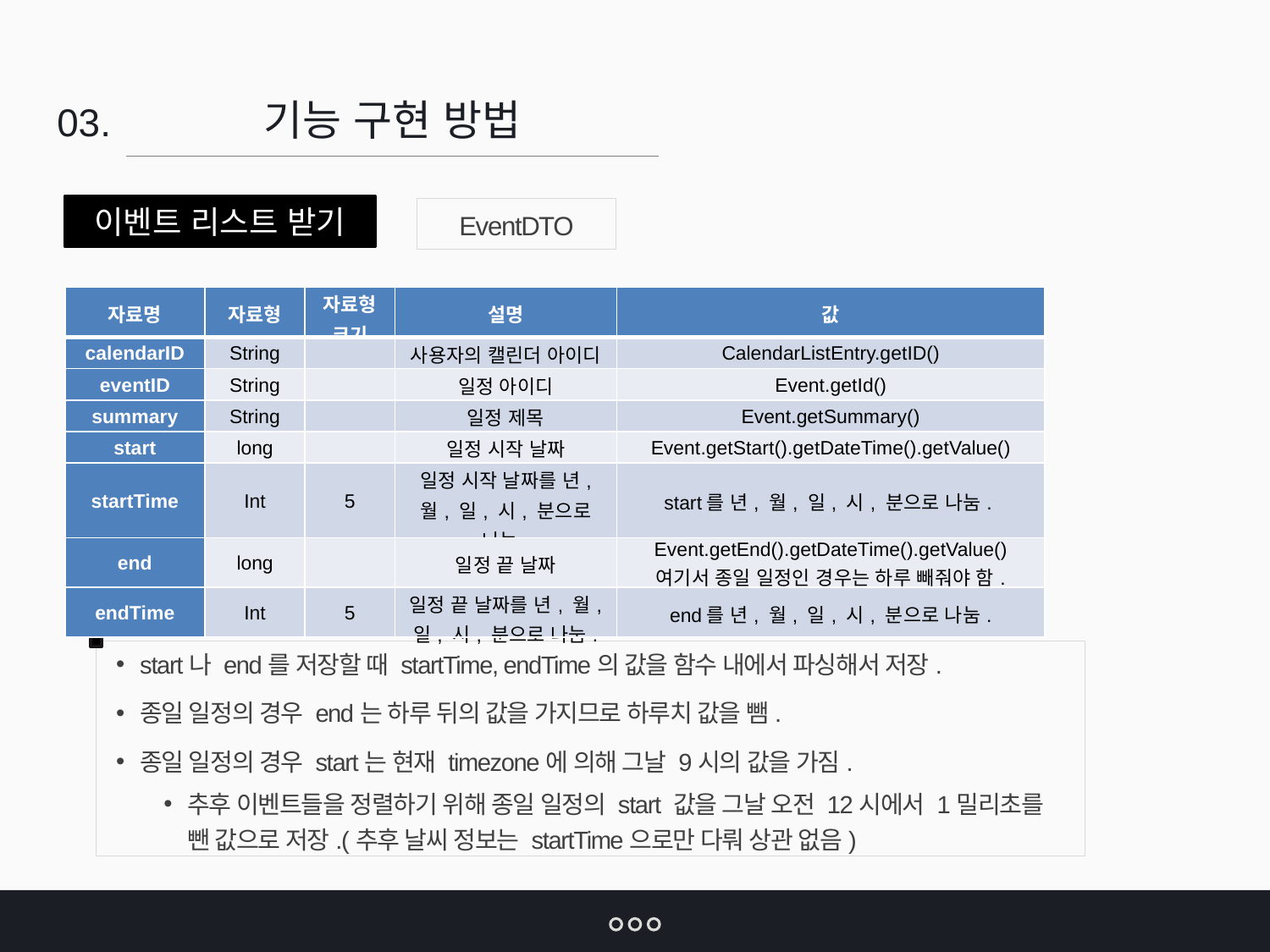

기능 구현 방법
03.
이벤트 리스트 받기
EventDTO
| 자료명 | 자료형 | 자료형 크기 | 설명 | 값 |
| --- | --- | --- | --- | --- |
| calendarID | String |  | 사용자의 캘린더 아이디 | CalendarListEntry.getID() |
| eventID | String |  | 일정 아이디 | Event.getId() |
| summary | String |  | 일정 제목 | Event.getSummary() |
| start | long |  | 일정 시작 날짜 | Event.getStart().getDateTime().getValue() |
| startTime | Int | 5 | 일정 시작 날짜를 년, 월, 일, 시, 분으로 나눔. | start를 년, 월, 일, 시, 분으로 나눔. |
| end | long |  | 일정 끝 날짜 | Event.getEnd().getDateTime().getValue() 여기서 종일 일정인 경우는 하루 빼줘야 함. |
| endTime | Int | 5 | 일정 끝 날짜를 년, 월, 일, 시, 분으로 나눔. | end를 년, 월, 일, 시, 분으로 나눔. |

start나 end를 저장할 때 startTime, endTime의 값을 함수 내에서 파싱해서 저장.
종일 일정의 경우 end는 하루 뒤의 값을 가지므로 하루치 값을 뺌.
종일 일정의 경우 start는 현재 timezone에 의해 그날 9시의 값을 가짐.
추후 이벤트들을 정렬하기 위해 종일 일정의 start 값을 그날 오전 12시에서 1밀리초를 뺀 값으로 저장.(추후 날씨 정보는 startTime으로만 다뤄 상관 없음)